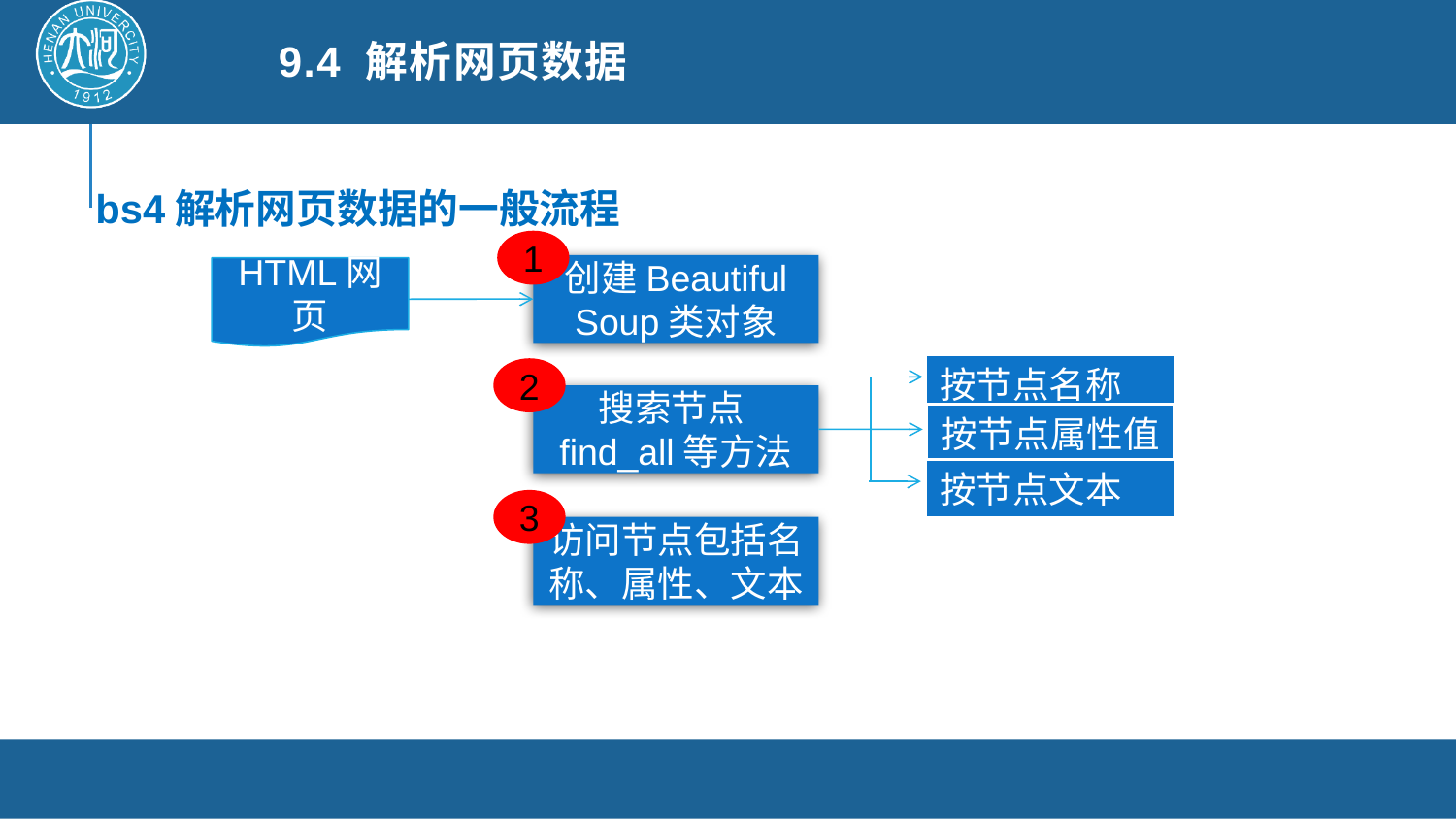

# 9.4 解析网页数据
bs4解析网页数据的一般流程
1
创建Beautiful Soup类对象
HTML网页
按节点名称
2
搜索节点find_all等方法
按节点属性值
按节点文本
3
访问节点包括名称、属性、文本